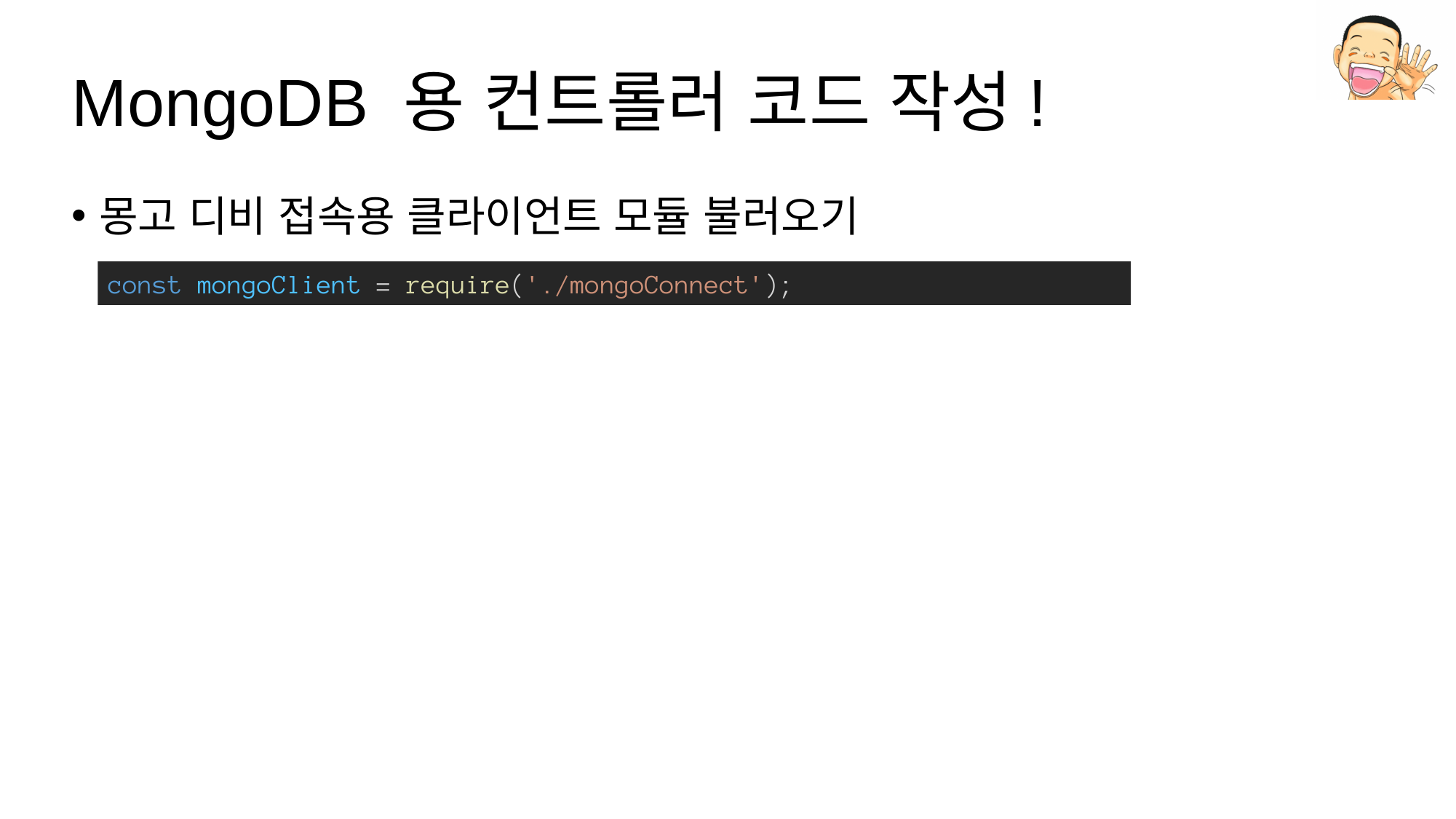

# MongoDB 용 컨트롤러 코드 작성!
몽고 디비 접속용 클라이언트 모듈 불러오기
const mongoClient = require('./mongoConnect');